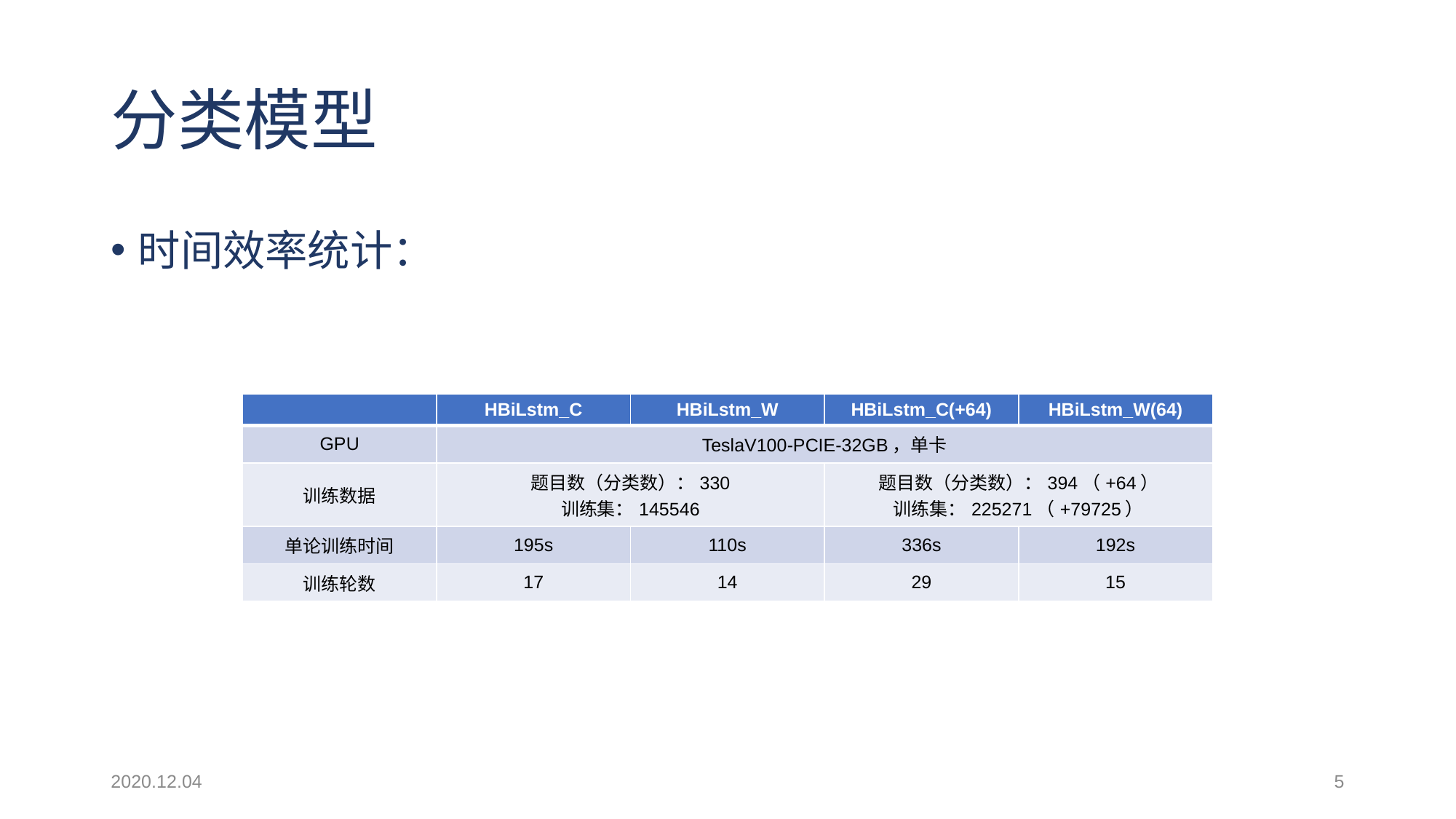

# 分类模型
时间效率统计：

|  | HBiLstm\_C | HBiLstm\_W | HBiLstm\_C(+64) | HBiLstm\_W(64) |
| --- | --- | --- | --- | --- |
| GPU | TeslaV100-PCIE-32GB，单卡 |  |  |  |
| 训练数据 | 题目数（分类数）：330 训练集：145546 | 0.92 | 题目数（分类数）：394（+64） 训练集：225271（+79725） |  |
| 单论训练时间 | 195s | 110s | 336s | 192s |
| 训练轮数 | 17 | 14 | 29 | 15 |
2020.12.04
5